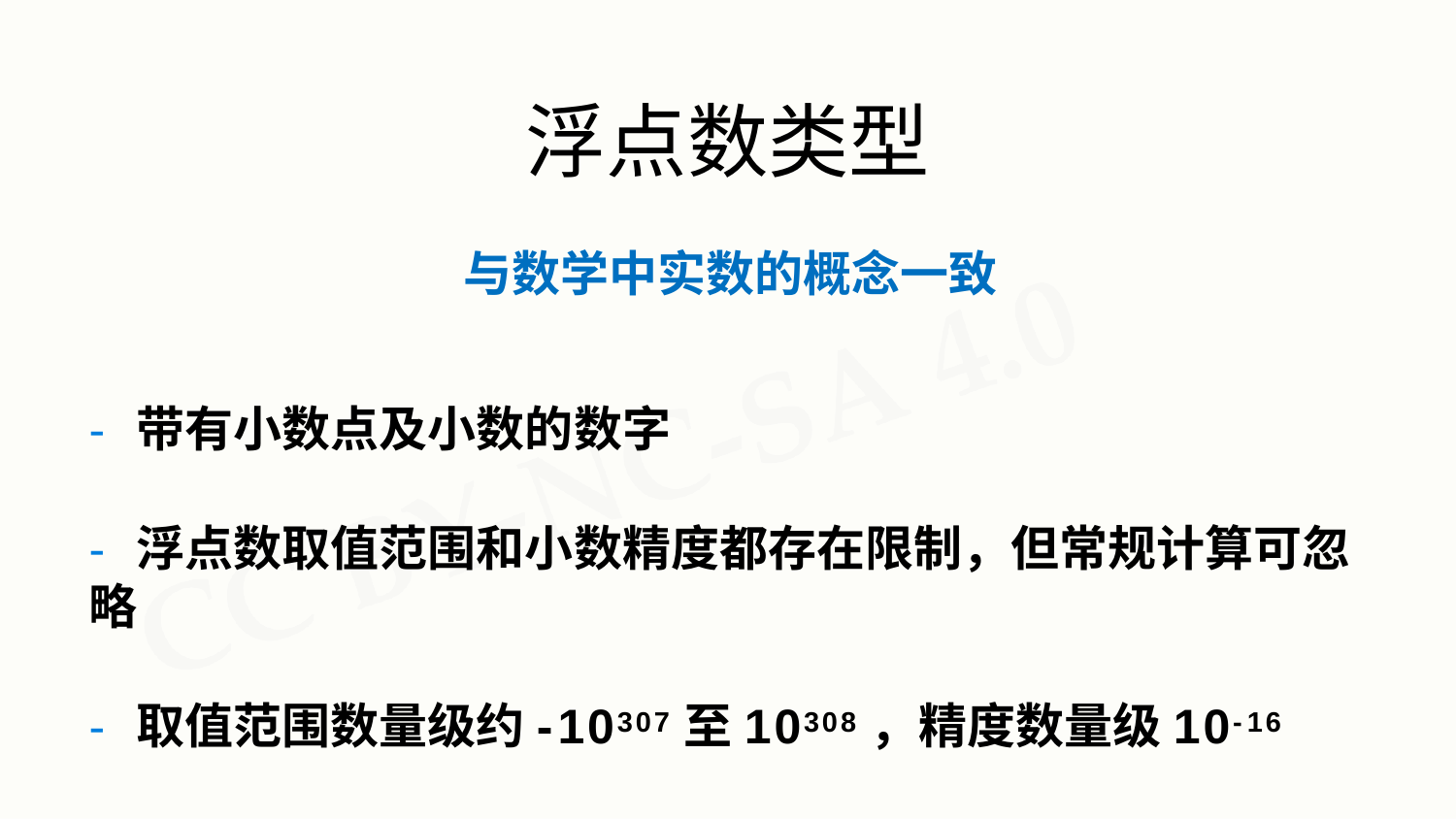

# 浮点数类型
与数学中实数的概念一致

- 带有小数点及小数的数字

- 浮点数取值范围和小数精度都存在限制，但常规计算可忽略

- 取值范围数量级约-10307至10308，精度数量级10-16